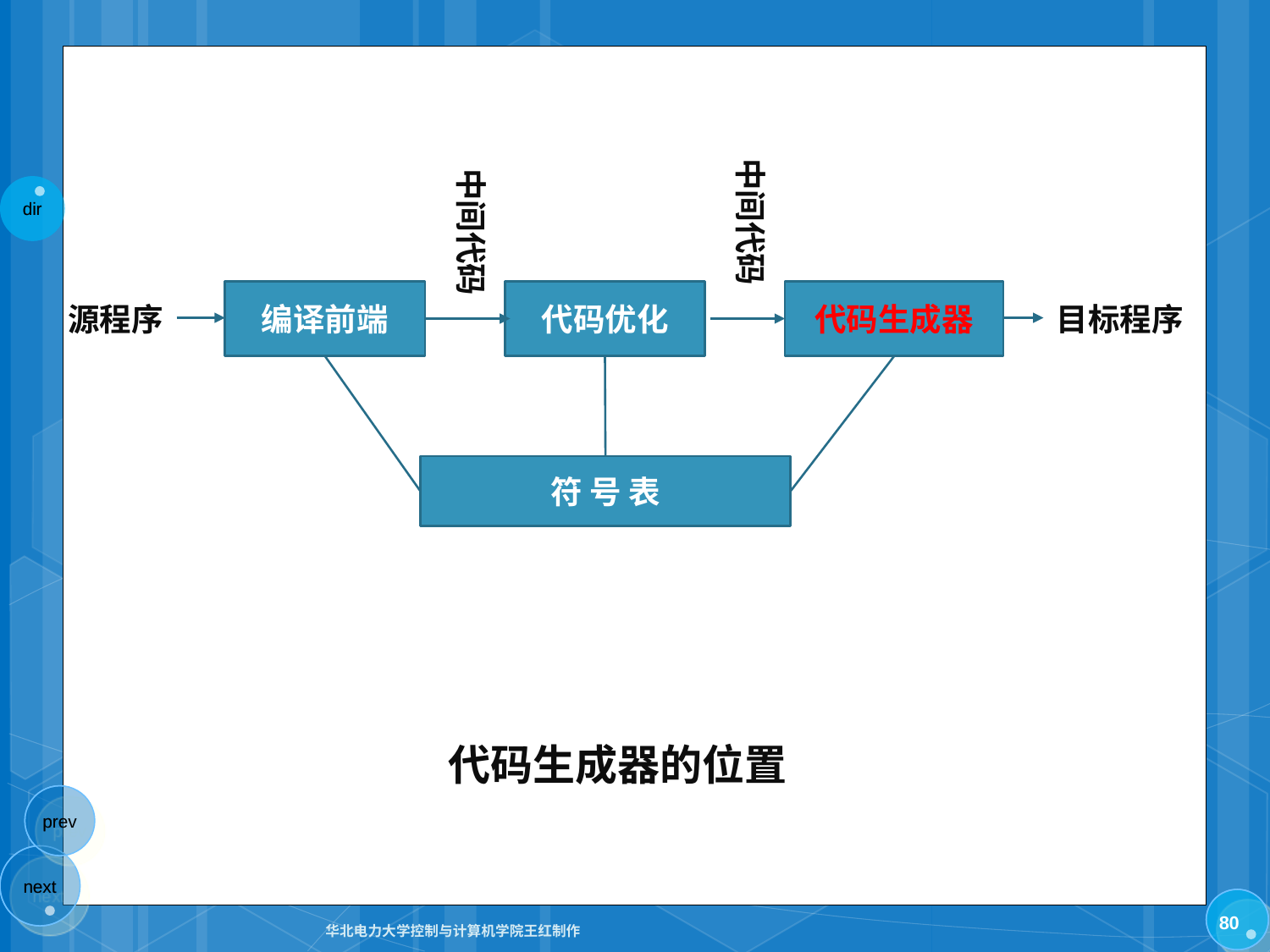

中间代码
中间代码
编译前端
代码优化
代码生成器
源程序
目标程序
符 号 表
代码生成器的位置
80
华北电力大学控制与计算机学院王红制作